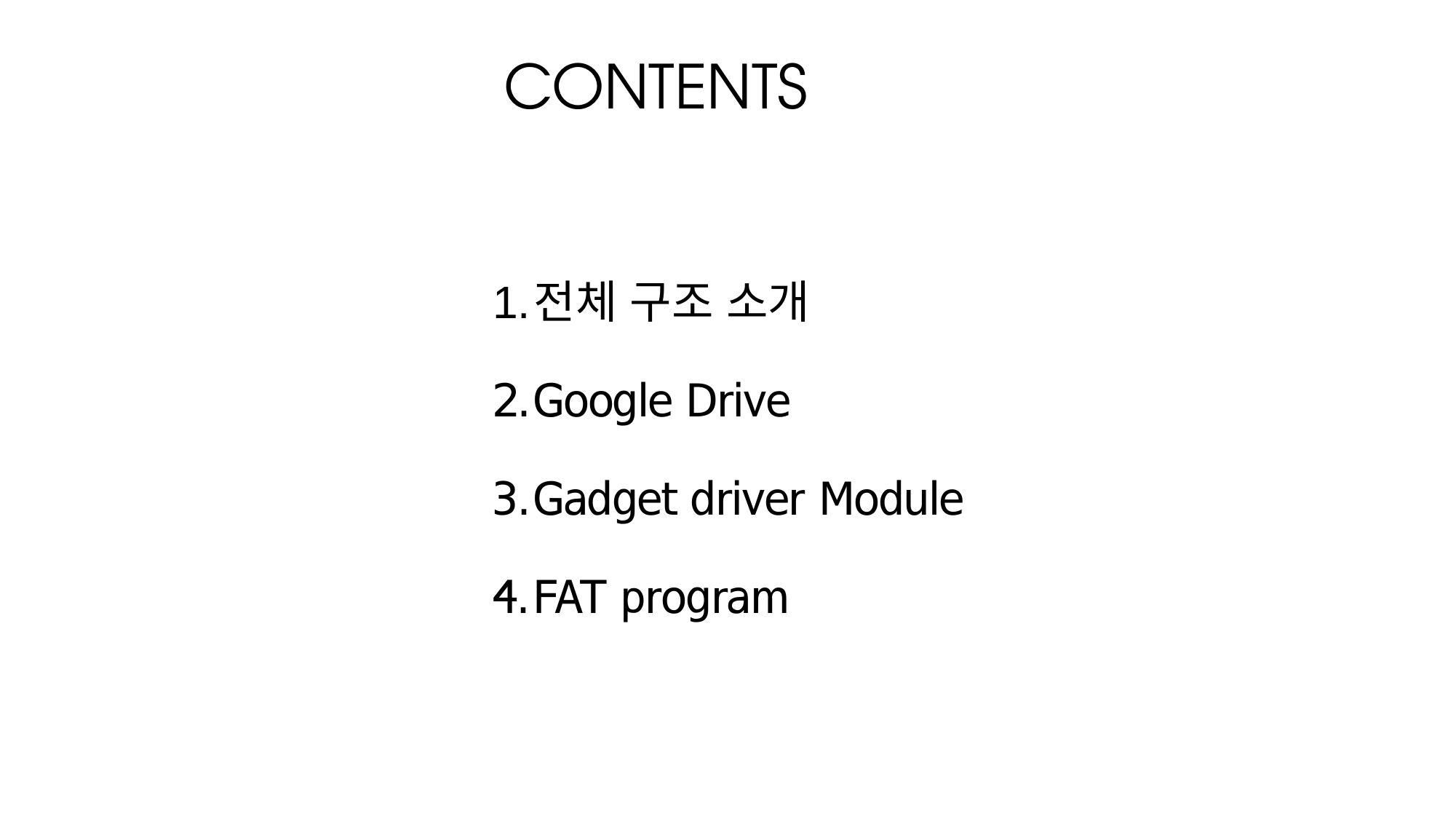

CONTENTS
전체 구조 소개

Google Drive

Gadget driver Module

FAT program